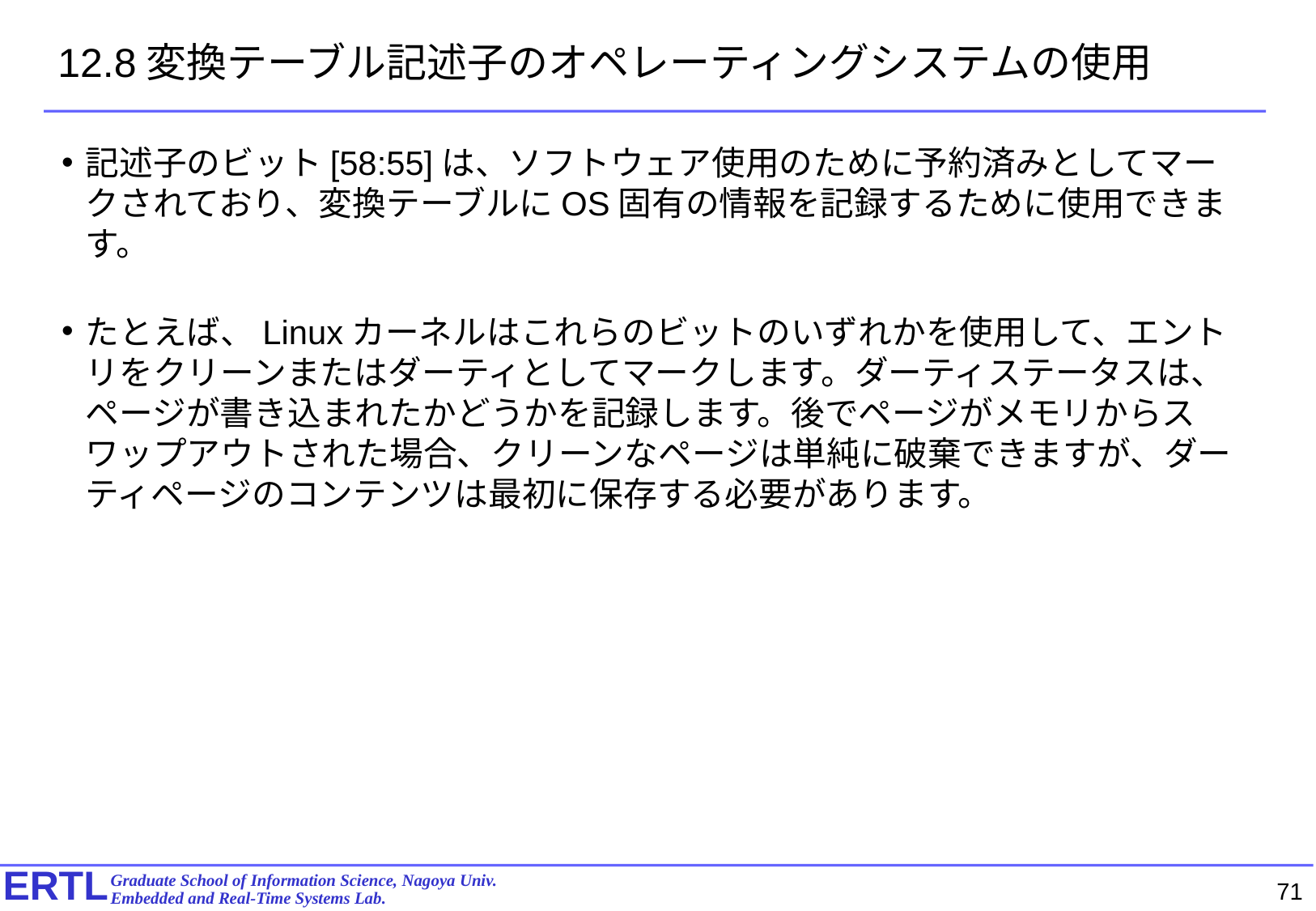

# 12.8変換テーブル記述子のオペレーティングシステムの使用
記述子のビット[58:55]は、ソフトウェア使用のために予約済みとしてマークされており、変換テーブルにOS固有の情報を記録するために使用できます。
たとえば、Linuxカーネルはこれらのビットのいずれかを使用して、エントリをクリーンまたはダーティとしてマークします。ダーティステータスは、ページが書き込まれたかどうかを記録します。後でページがメモリからスワップアウトされた場合、クリーンなページは単純に破棄できますが、ダーティページのコンテンツは最初に保存する必要があります。

71